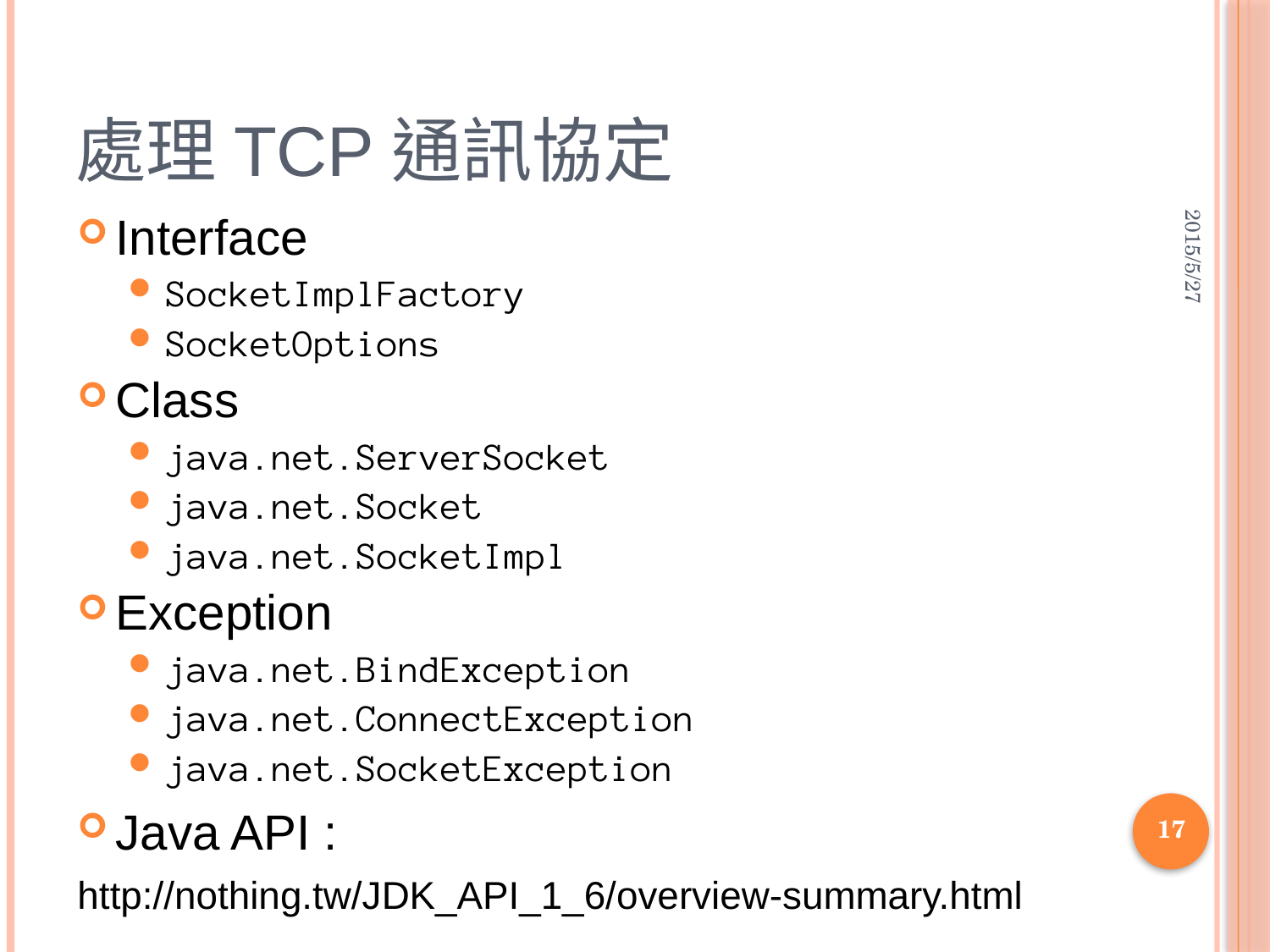

# 處理TCP通訊協定
2015/5/27
Interface
SocketImplFactory
SocketOptions
Class
java.net.ServerSocket
java.net.Socket
java.net.SocketImpl
Exception
java.net.BindException
java.net.ConnectException
java.net.SocketException
Java API :
http://nothing.tw/JDK_API_1_6/overview-summary.html

17